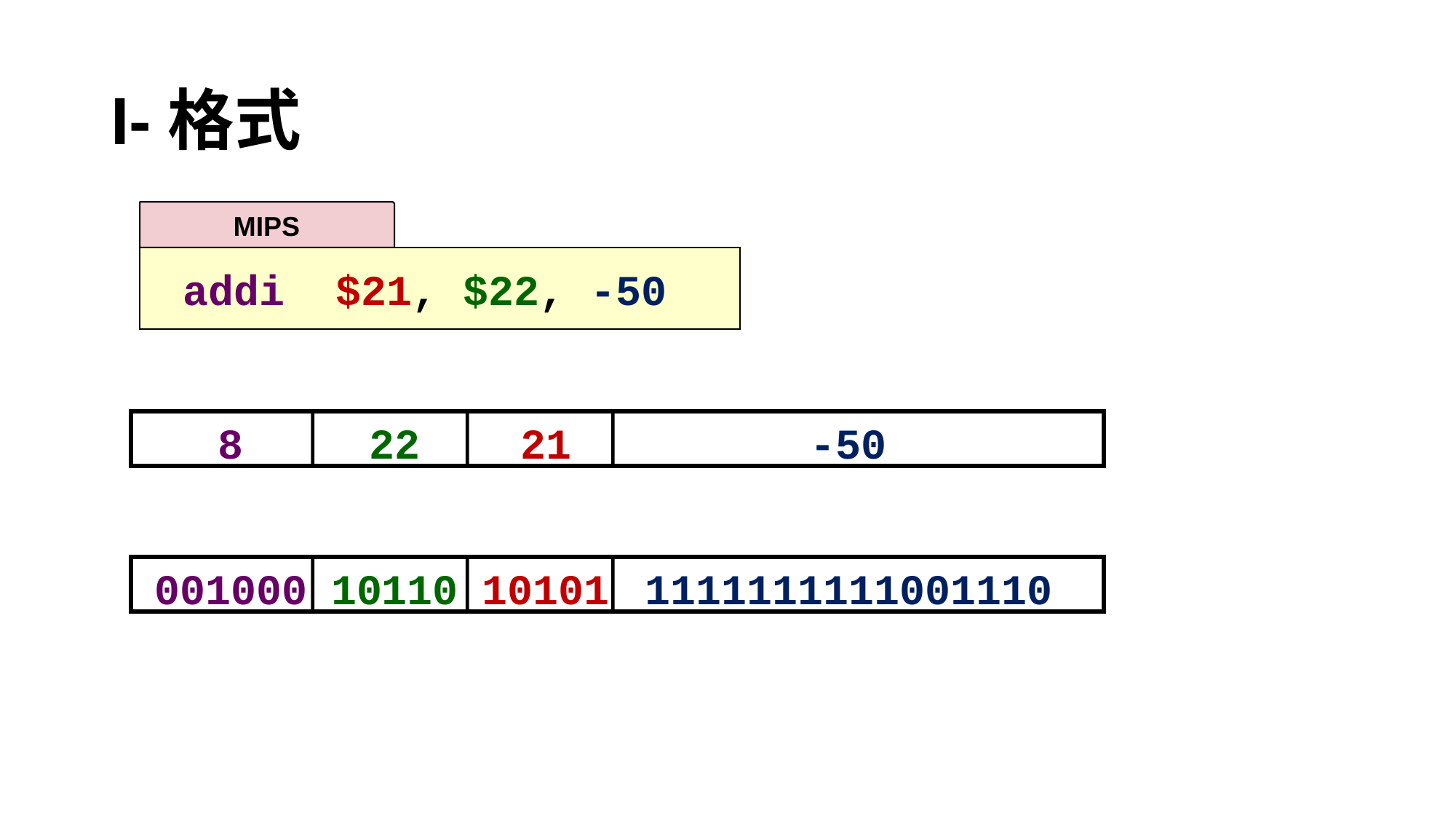

# I-格式
MIPS
  addi  $21, $22, -50

8
22
21
-50

001000
10110
10101
1111111111001110